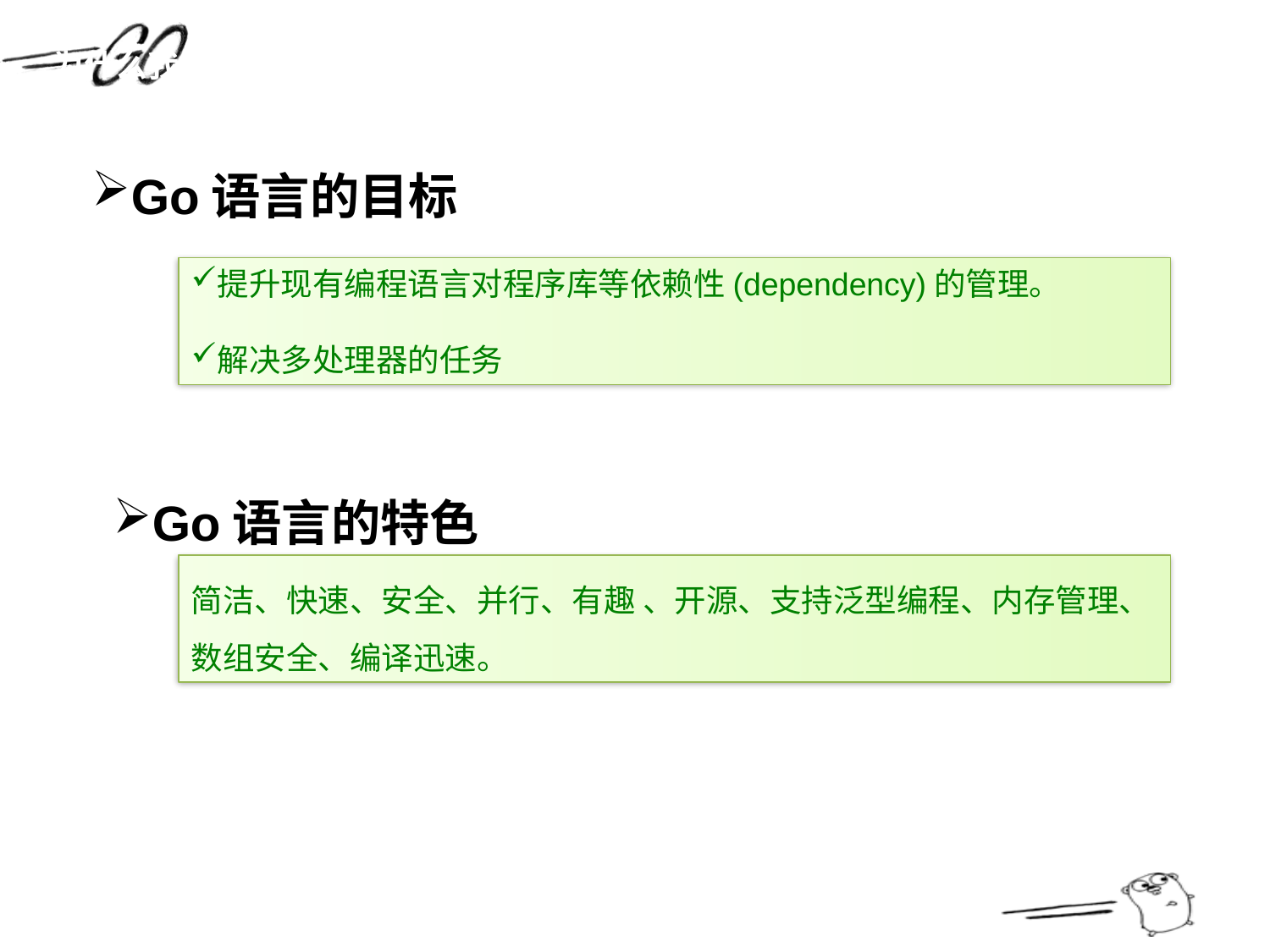

为什么我们需要Go语言
Go语言的目标
提升现有编程语言对程序库等依赖性(dependency)的管理。

解决多处理器的任务
Go语言的特色
简洁、快速、安全、并行、有趣 、开源、支持泛型编程、内存管理、数组安全、编译迅速。
11